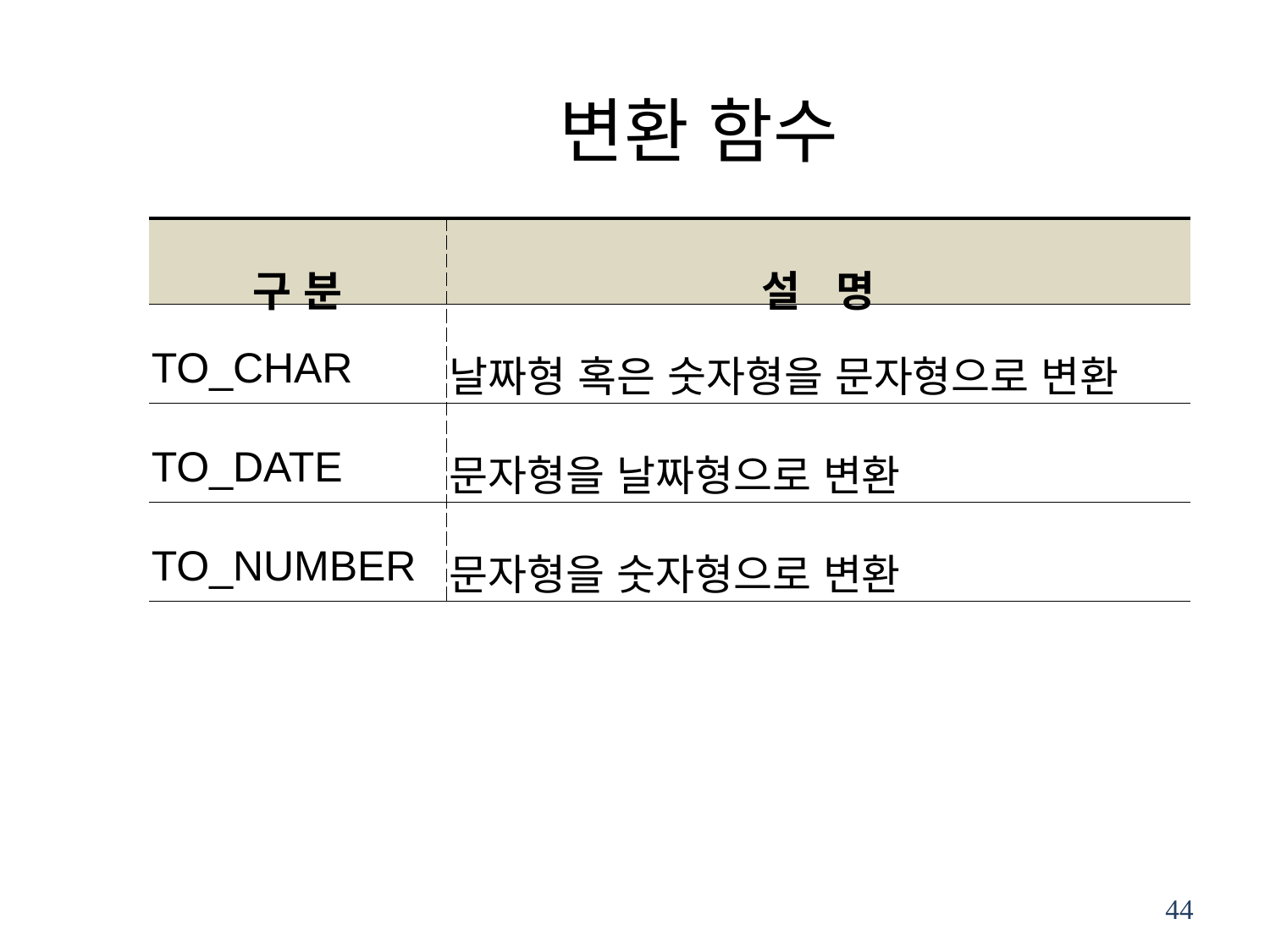

# 변환 함수

| 구 분 | 설 명 |
| --- | --- |
| TO\_CHAR | 날짜형 혹은 숫자형을 문자형으로 변환 |
| TO\_DATE | 문자형을 날짜형으로 변환 |
| TO\_NUMBER | 문자형을 숫자형으로 변환 |
44